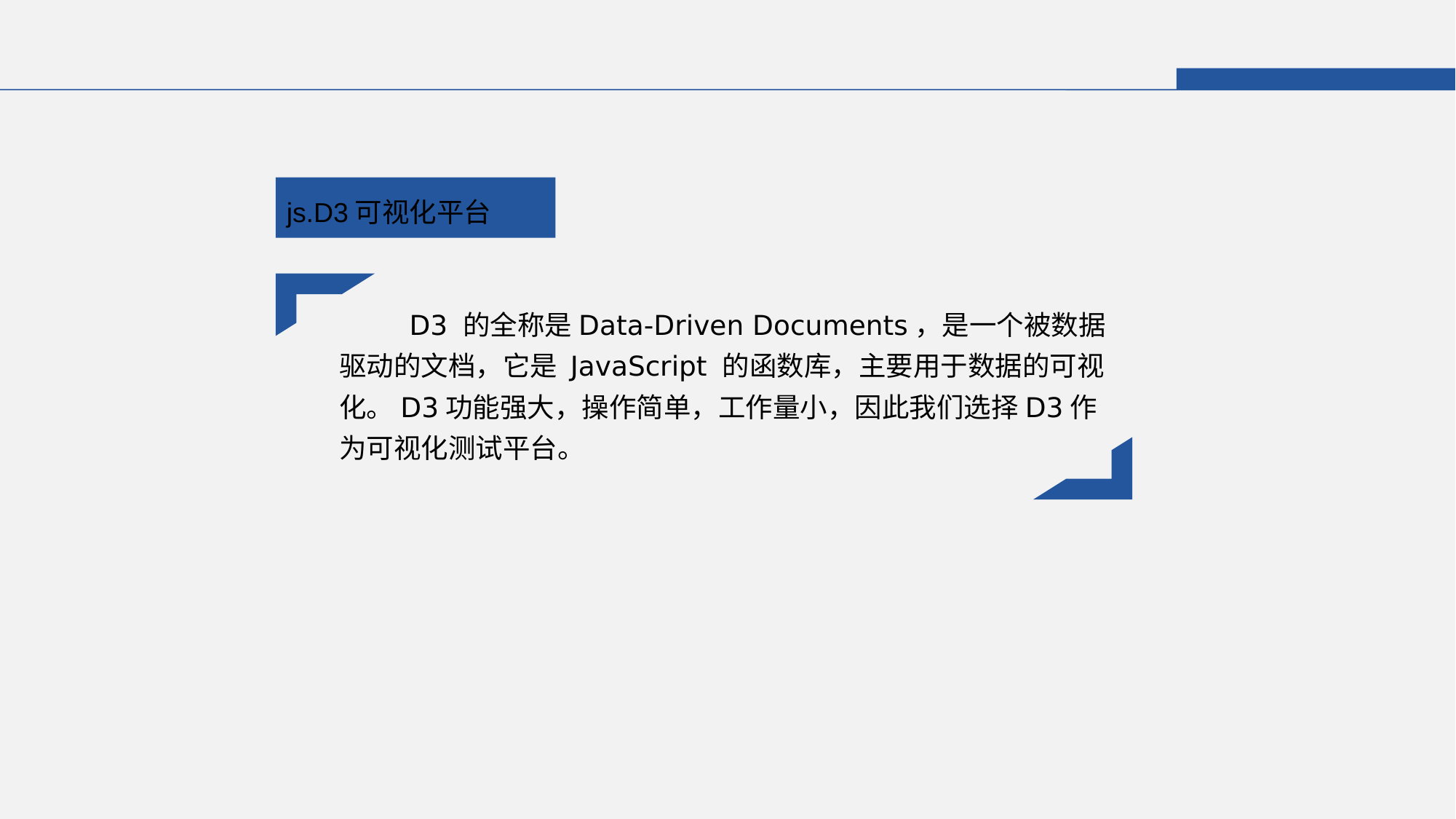

js.D3可视化平台

        D3 的全称是Data-Driven Documents，是一个被数据驱动的文档，它是 JavaScript 的函数库，主要用于数据的可视化。D3功能强大，操作简单，工作量小，因此我们选择D3作为可视化测试平台。